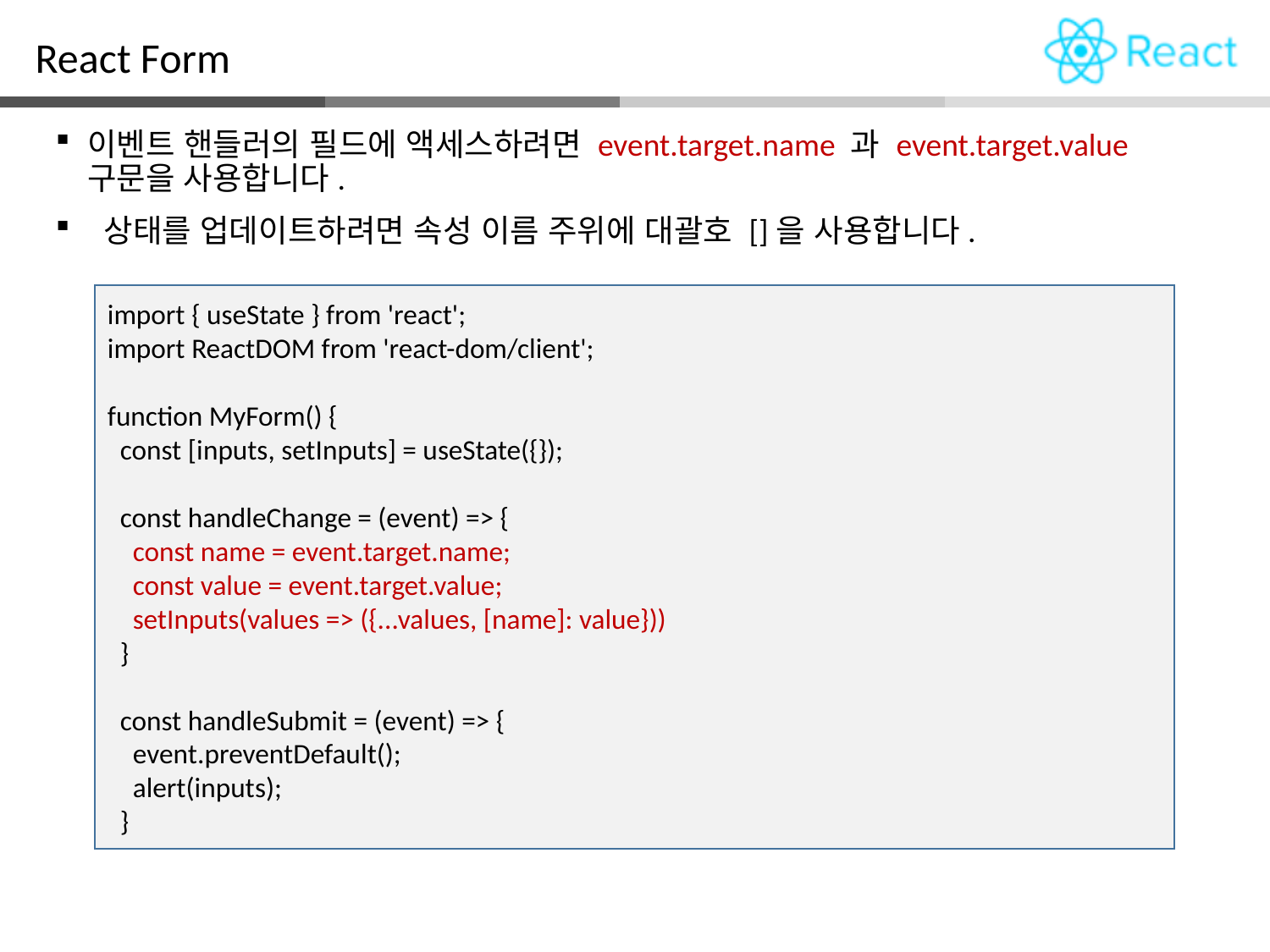

React Form
이벤트 핸들러의 필드에 액세스하려면 event.target.name 과 event.target.value 구문을 사용합니다.
 상태를 업데이트하려면 속성 이름 주위에 대괄호 []을 사용합니다.

import { useState } from 'react';
import ReactDOM from 'react-dom/client';

function MyForm() {
  const [inputs, setInputs] = useState({});

  const handleChange = (event) => {
    const name = event.target.name;
    const value = event.target.value;
    setInputs(values => ({...values, [name]: value}))
  }

  const handleSubmit = (event) => {
    event.preventDefault();
    alert(inputs);
  }